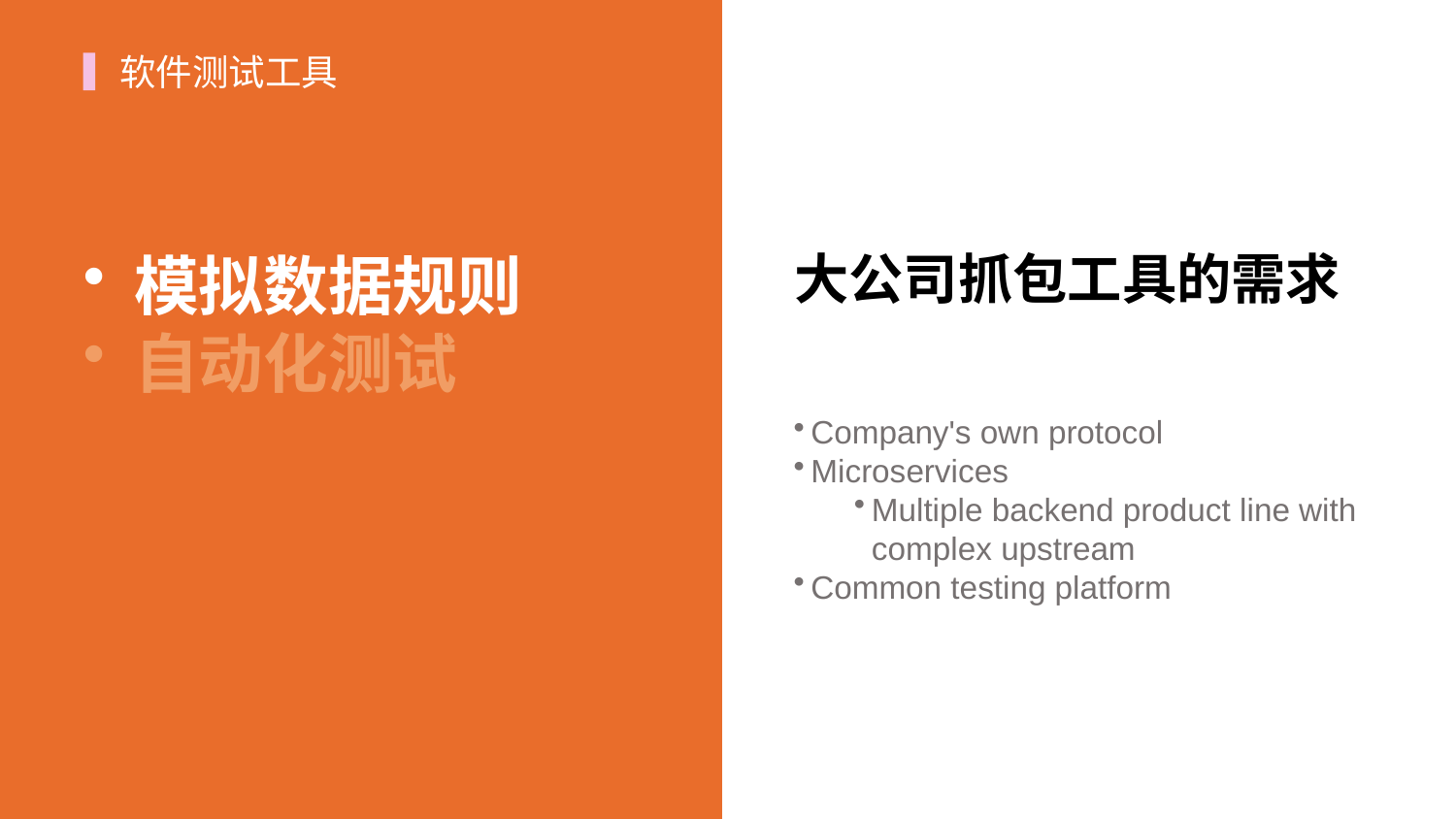

软件测试工具

模拟数据规则
自动化测试

大公司抓包工具的需求
Company's own protocol
Microservices
Multiple backend product line with complex upstream
Common testing platform